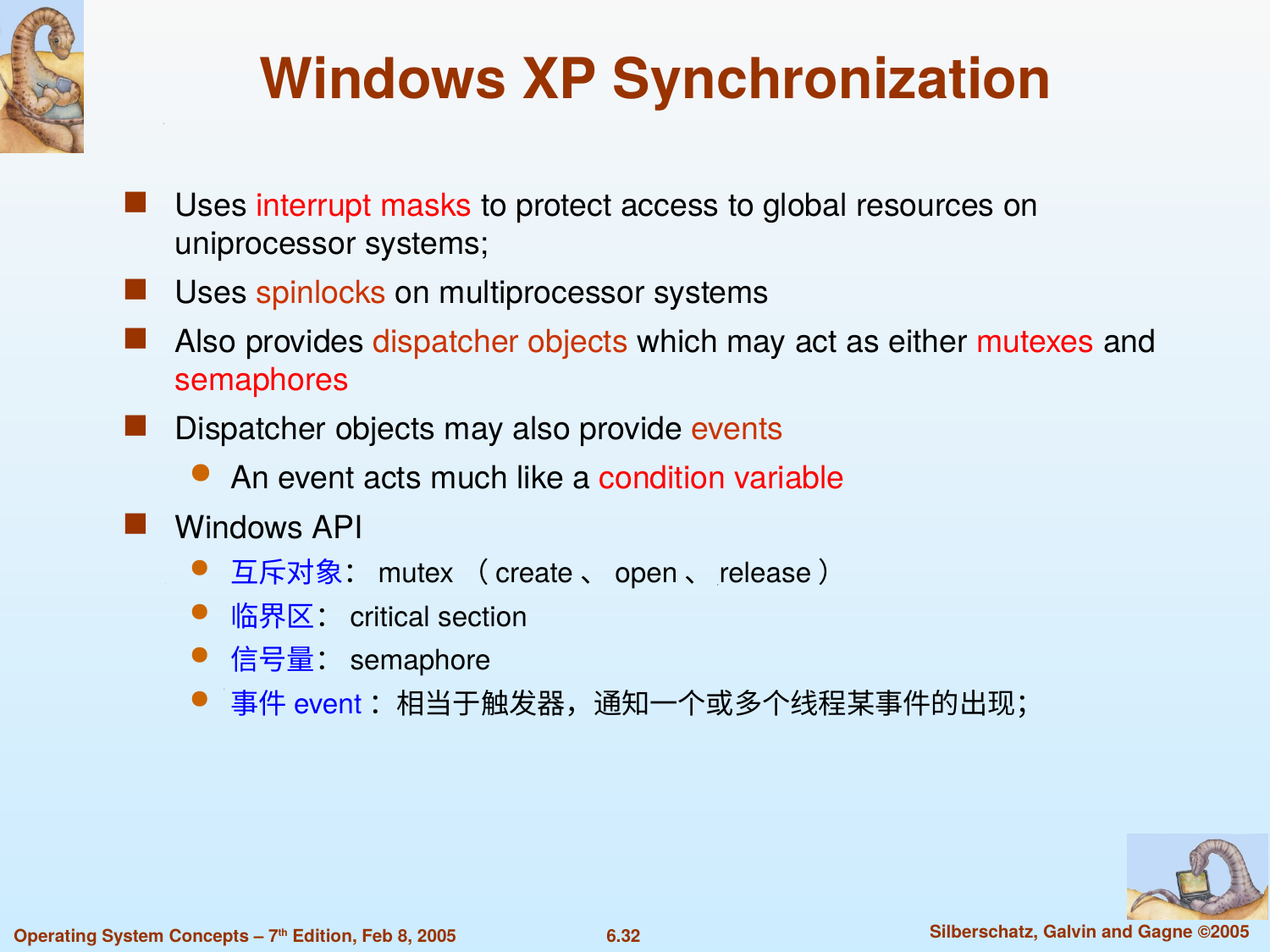

Windows XP Synchronization
Uses interrupt masks to protect access to global resources on uniprocessor systems;
Uses spinlocks on multiprocessor systems
Also provides dispatcher objects which may act as either mutexes and semaphores
Dispatcher objects may also provide events
An event acts much like a condition variable
Windows API
互斥对象：mutex（create、open、release）
临界区：critical section
信号量：semaphore
事件event：相当于触发器，通知一个或多个线程某事件的出现；